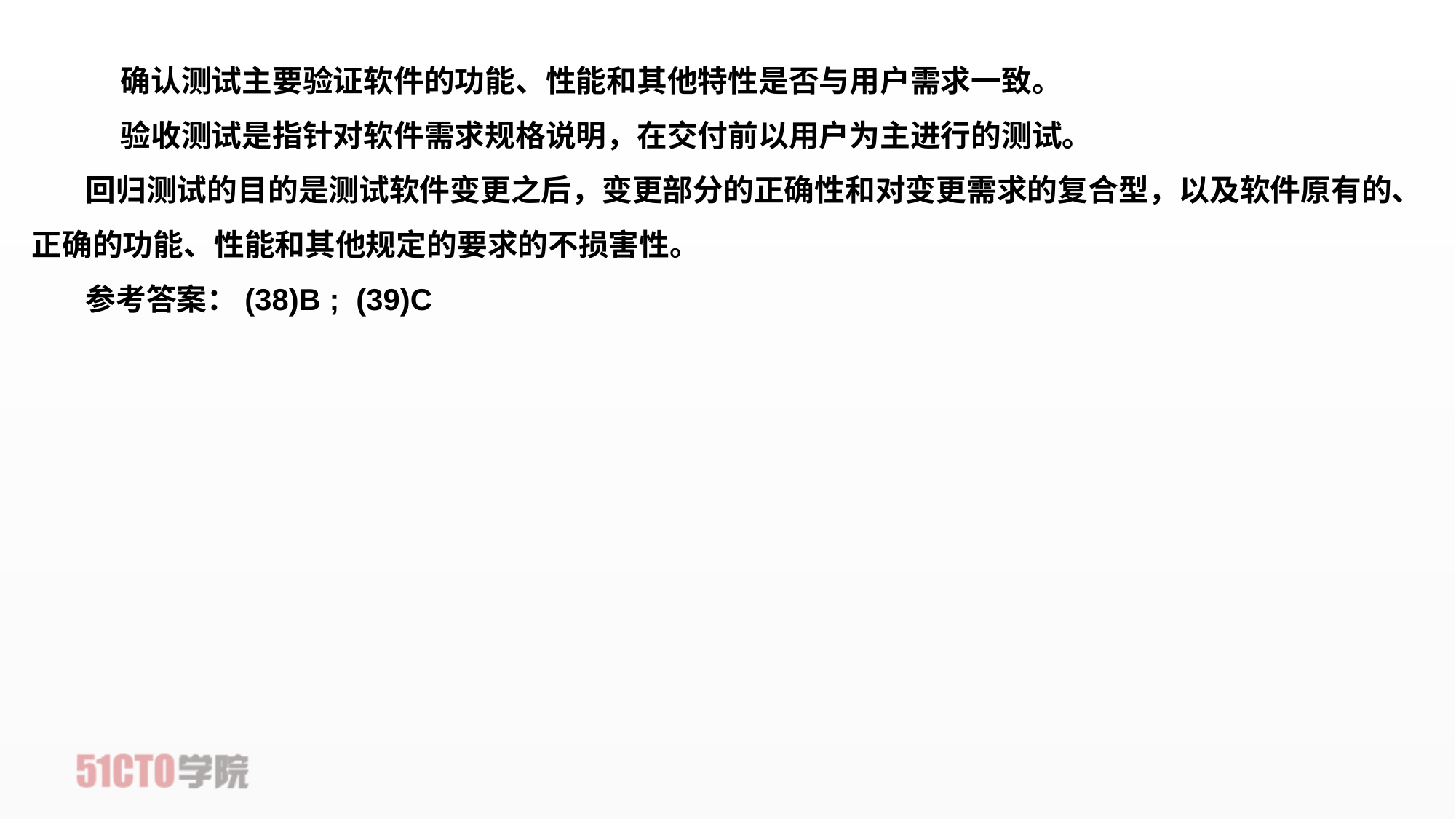

确认测试主要验证软件的功能、性能和其他特性是否与用户需求一致。
    验收测试是指针对软件需求规格说明，在交付前以用户为主进行的测试。
回归测试的目的是测试软件变更之后，变更部分的正确性和对变更需求的复合型，以及软件原有的、正确的功能、性能和其他规定的要求的不损害性。
参考答案：(38)B ;  (39)C